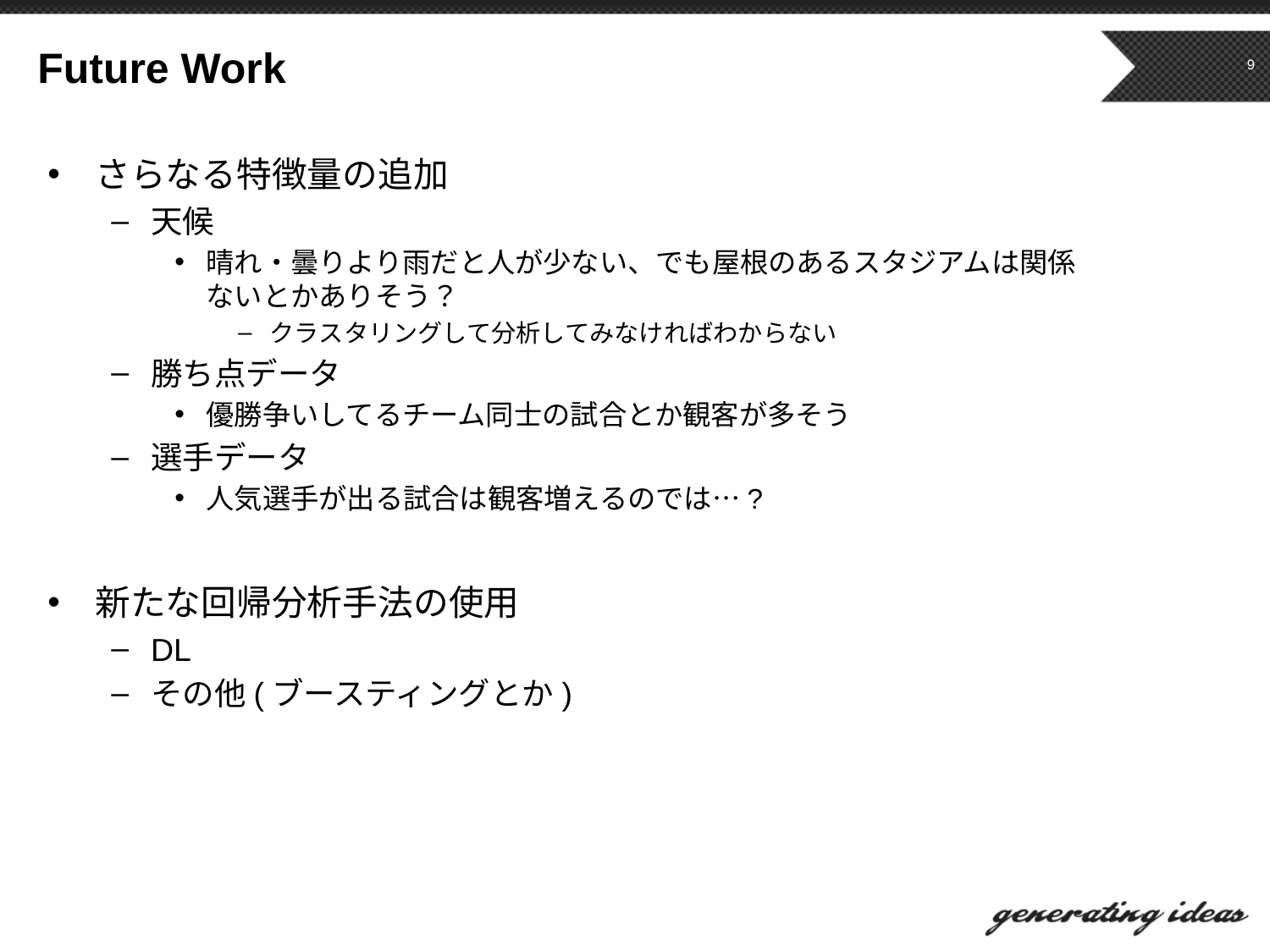

# Future Work
9
さらなる特徴量の追加
天候
晴れ・曇りより雨だと人が少ない、でも屋根のあるスタジアムは関係ないとかありそう？
クラスタリングして分析してみなければわからない
勝ち点データ
優勝争いしてるチーム同士の試合とか観客が多そう
選手データ
人気選手が出る試合は観客増えるのでは…?

新たな回帰分析手法の使用
DL
その他(ブースティングとか)